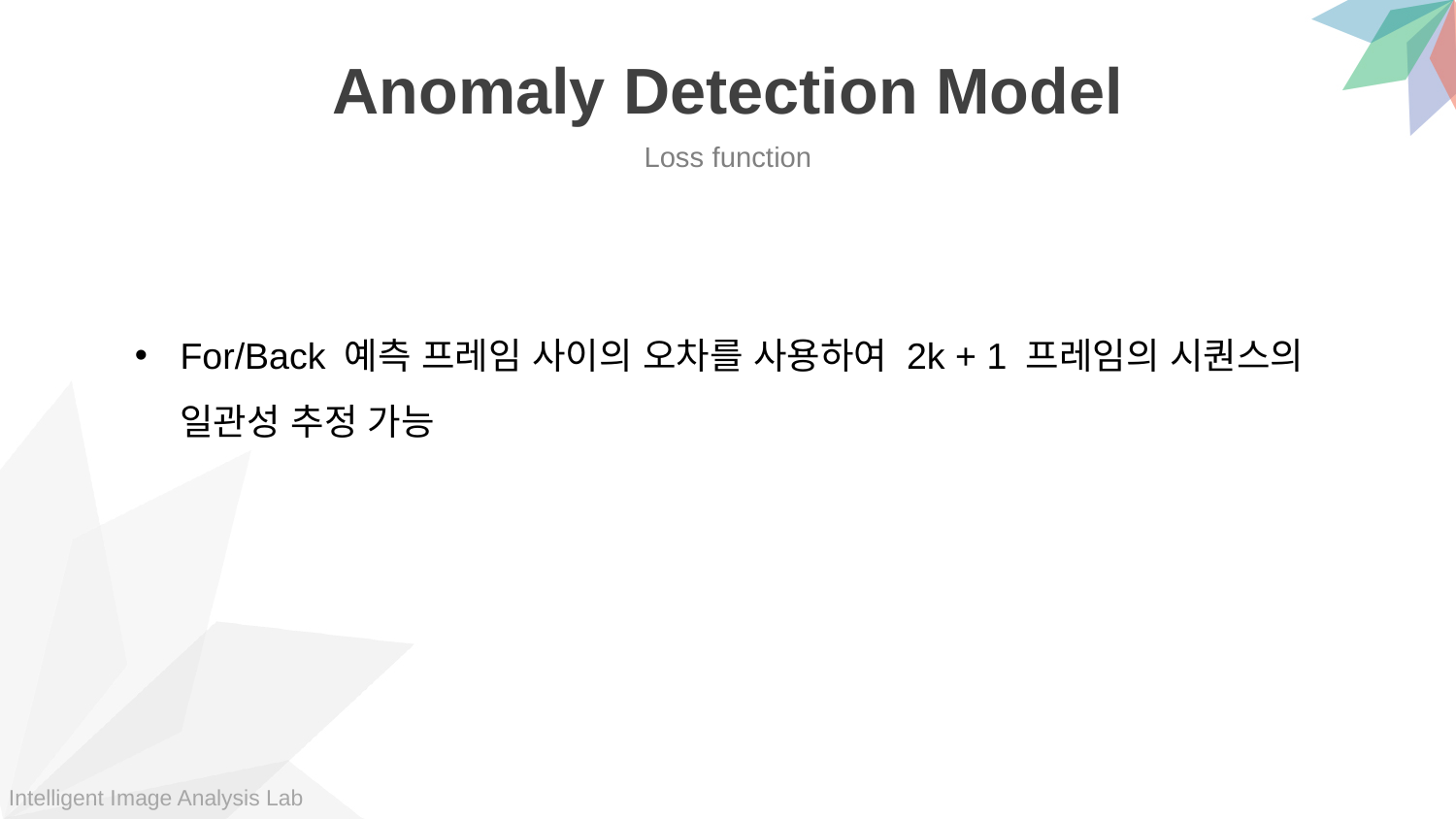

Anomaly Detection Model
Loss function

For/Back 예측 프레임 사이의 오차를 사용하여 2k + 1 프레임의 시퀀스의 일관성 추정 가능